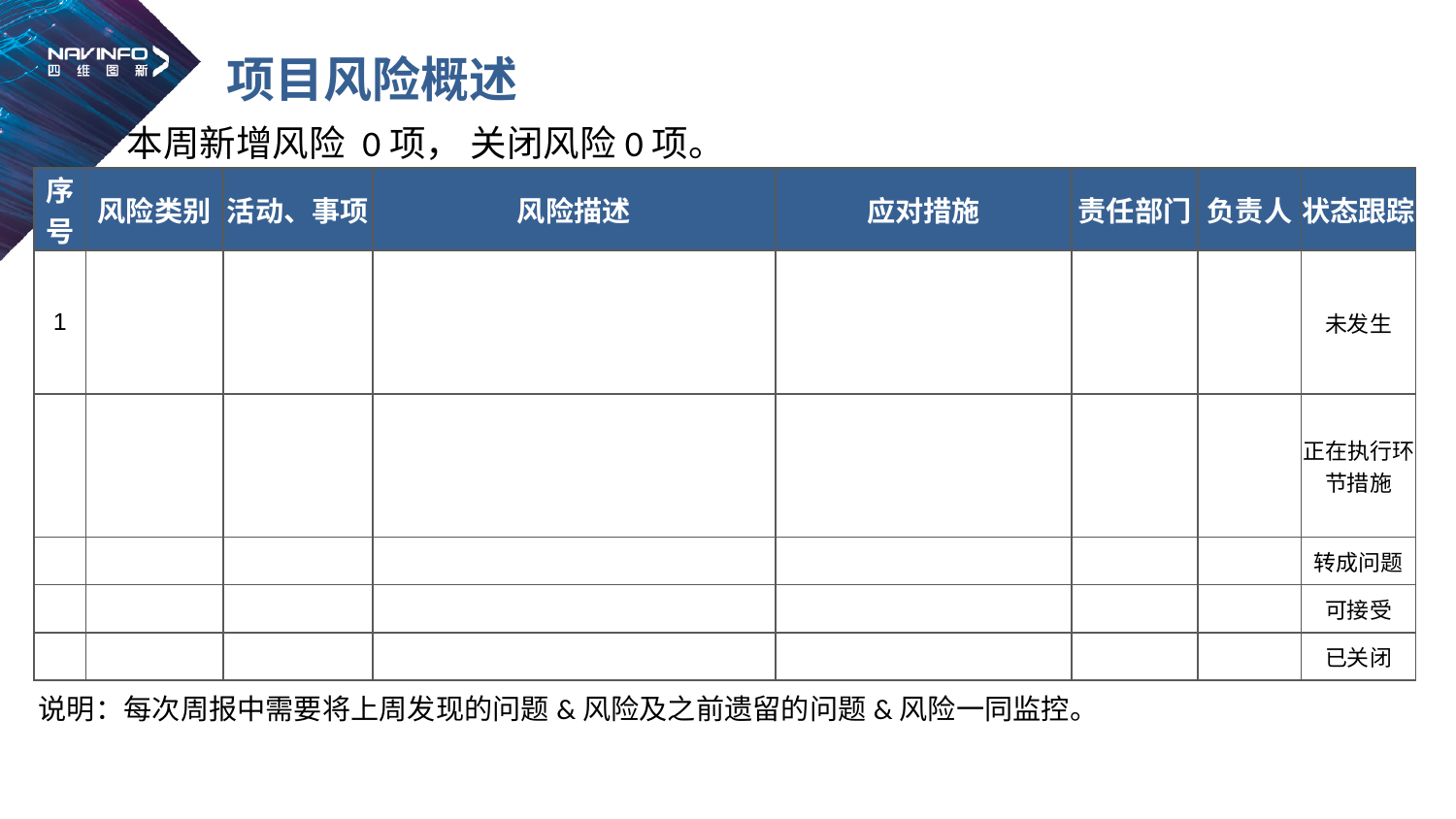

# 项目风险概述
本周新增风险 0项， 关闭风险0项。
| 序号 | 风险类别 | 活动、事项 | 风险描述 | 应对措施 | 责任部门 | 负责人 | 状态跟踪 |
| --- | --- | --- | --- | --- | --- | --- | --- |
| 1 |  |  |  |  |  |  | 未发生 |
|  |  |  |  |  |  |  | 正在执行环节措施 |
|  |  |  |  |  |  |  | 转成问题 |
|  |  |  |  |  |  |  | 可接受 |
|  |  |  |  |  |  |  | 已关闭 |
说明：每次周报中需要将上周发现的问题&风险及之前遗留的问题&风险一同监控。